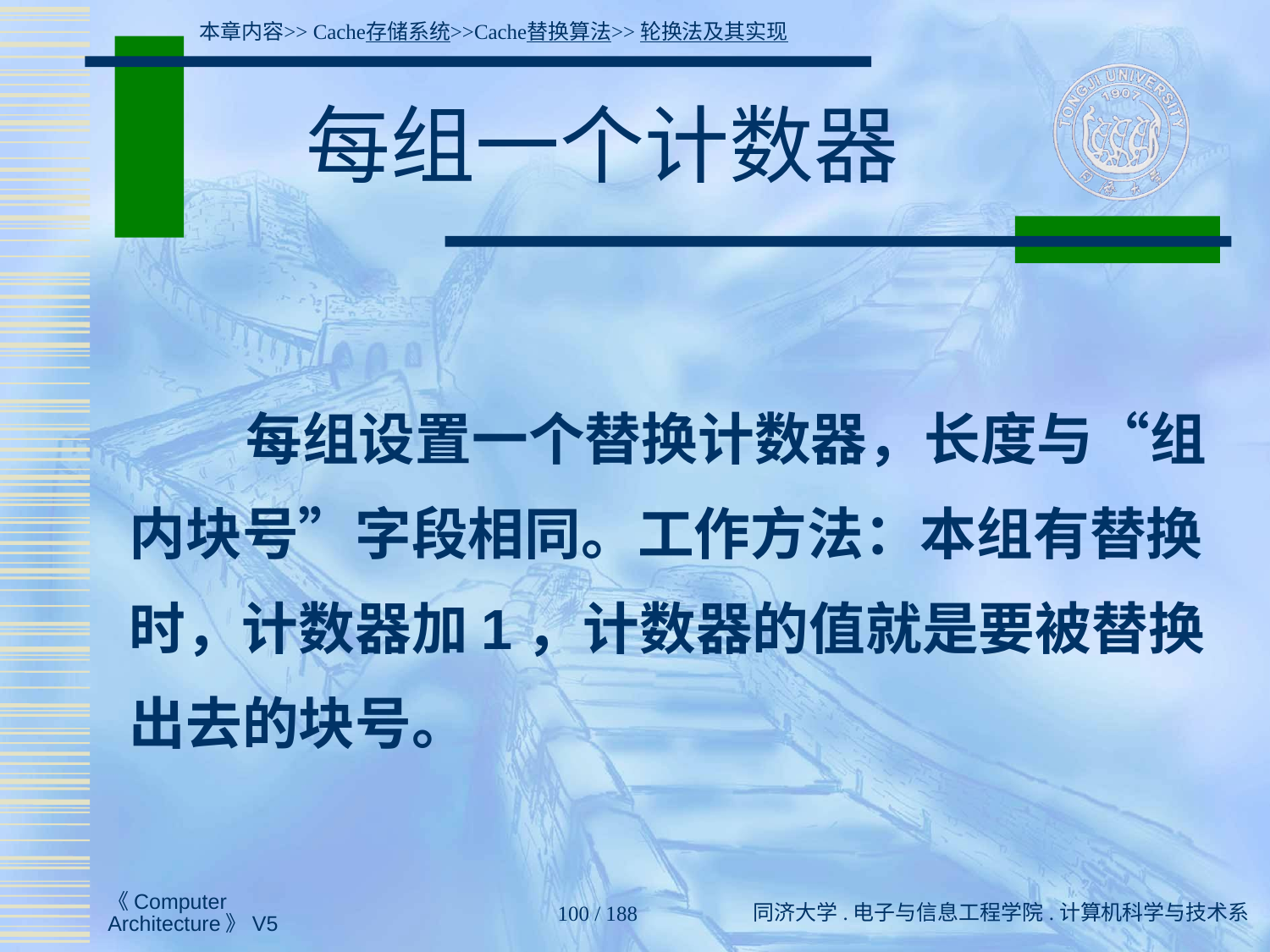

本章内容>> Cache存储系统>>Cache替换算法>>轮换法及其实现
# 每组一个计数器
        每组设置一个替换计数器，长度与“组内块号”字段相同。工作方法：本组有替换时，计数器加1，计数器的值就是要被替换出去的块号。